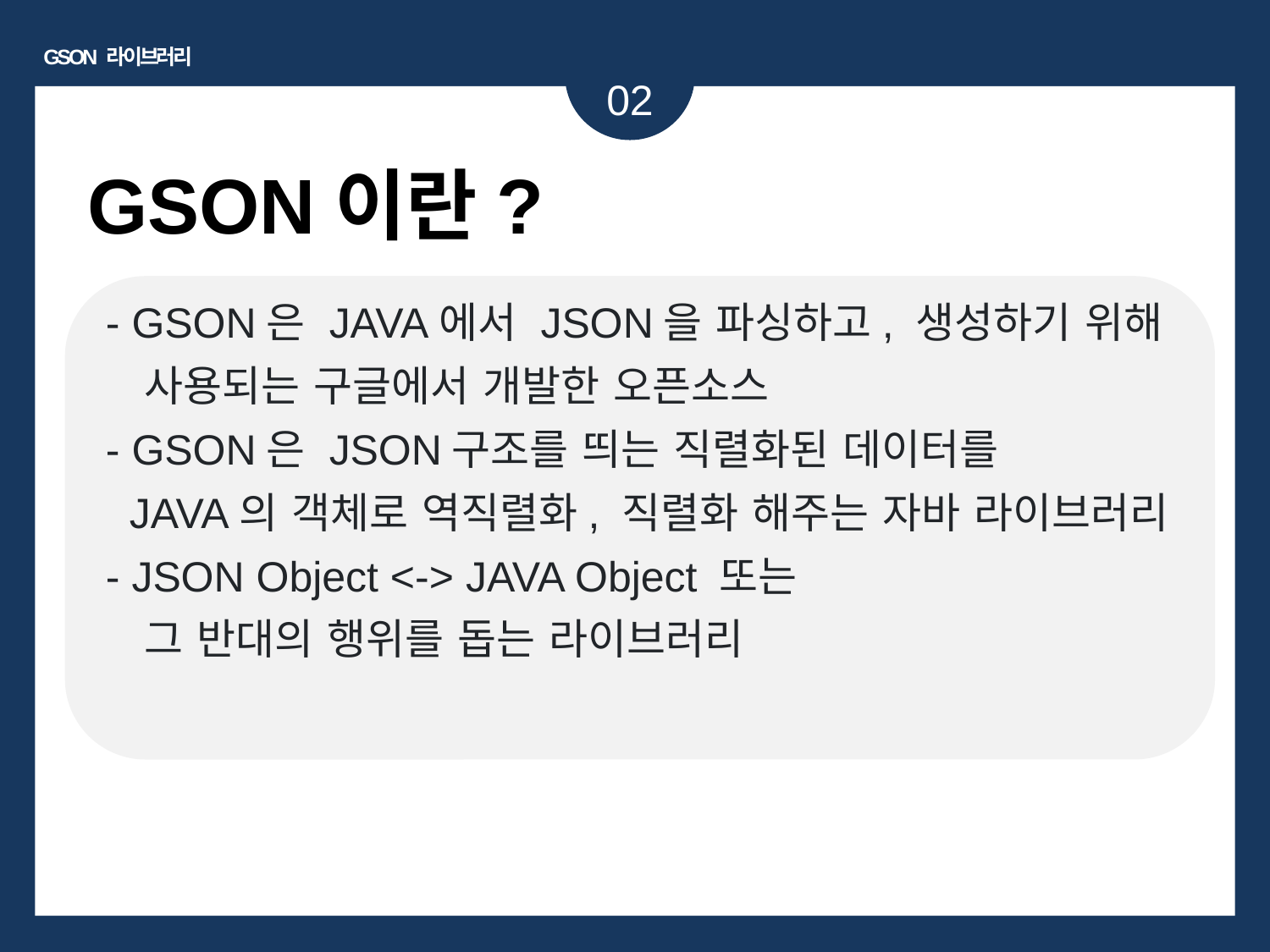

GSON 라이브러리
02

GSON이란?

 - GSON은 JAVA에서 JSON을 파싱하고, 생성하기 위해
   사용되는 구글에서 개발한 오픈소스
 - GSON은 JSON구조를 띄는 직렬화된 데이터를
   JAVA의 객체로 역직렬화, 직렬화 해주는 자바 라이브러리
 - JSON Object <-> JAVA Object 또는
   그 반대의 행위를 돕는 라이브러리